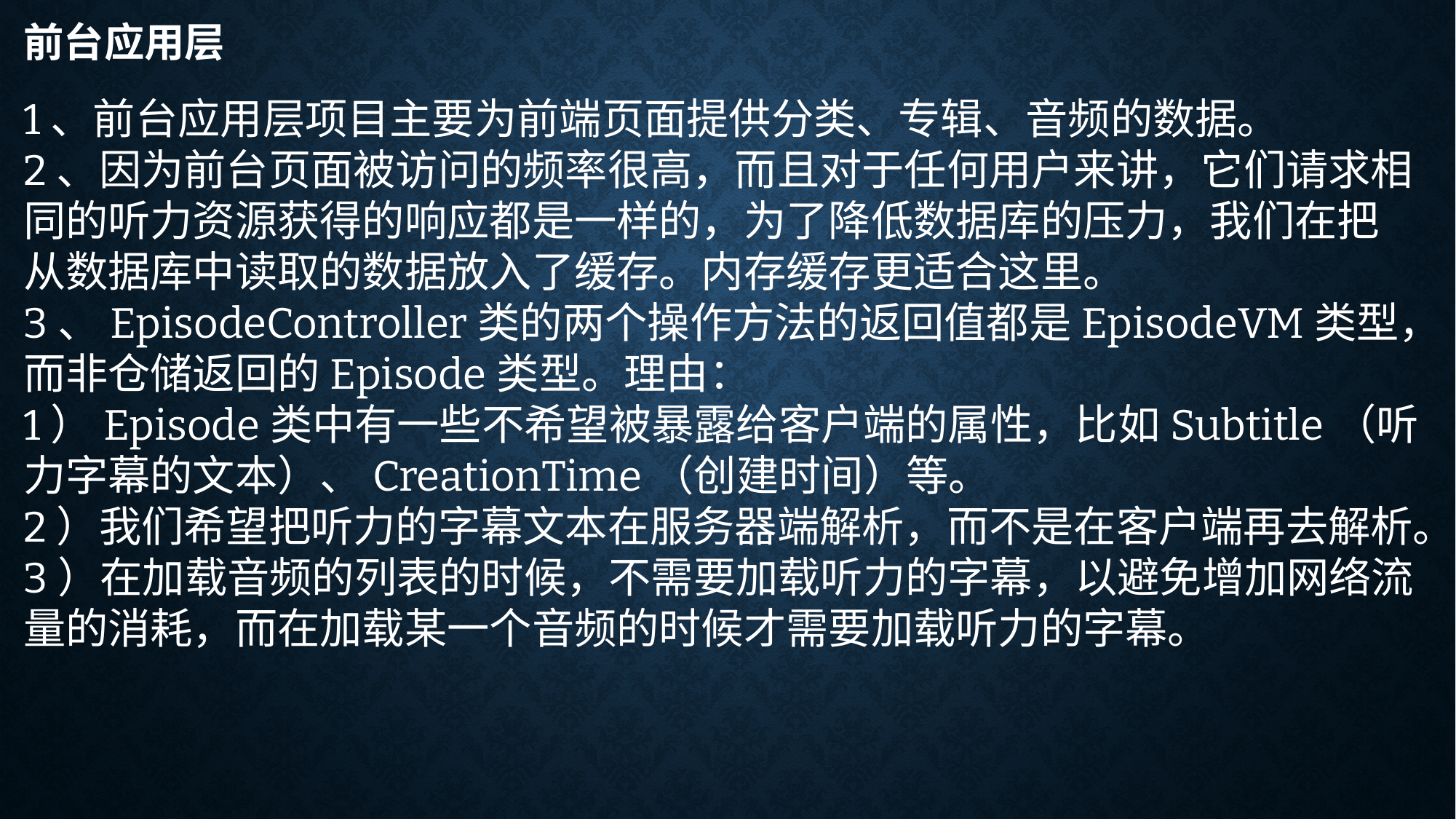

# 前台应用层
1、前台应用层项目主要为前端页面提供分类、专辑、音频的数据。
2、因为前台页面被访问的频率很高，而且对于任何用户来讲，它们请求相同的听力资源获得的响应都是一样的，为了降低数据库的压力，我们在把从数据库中读取的数据放入了缓存。内存缓存更适合这里。
3、EpisodeController类的两个操作方法的返回值都是EpisodeVM类型，而非仓储返回的Episode类型。理由：
1）Episode类中有一些不希望被暴露给客户端的属性，比如Subtitle（听力字幕的文本）、CreationTime（创建时间）等。
2）我们希望把听力的字幕文本在服务器端解析，而不是在客户端再去解析。
3）在加载音频的列表的时候，不需要加载听力的字幕，以避免增加网络流量的消耗，而在加载某一个音频的时候才需要加载听力的字幕。